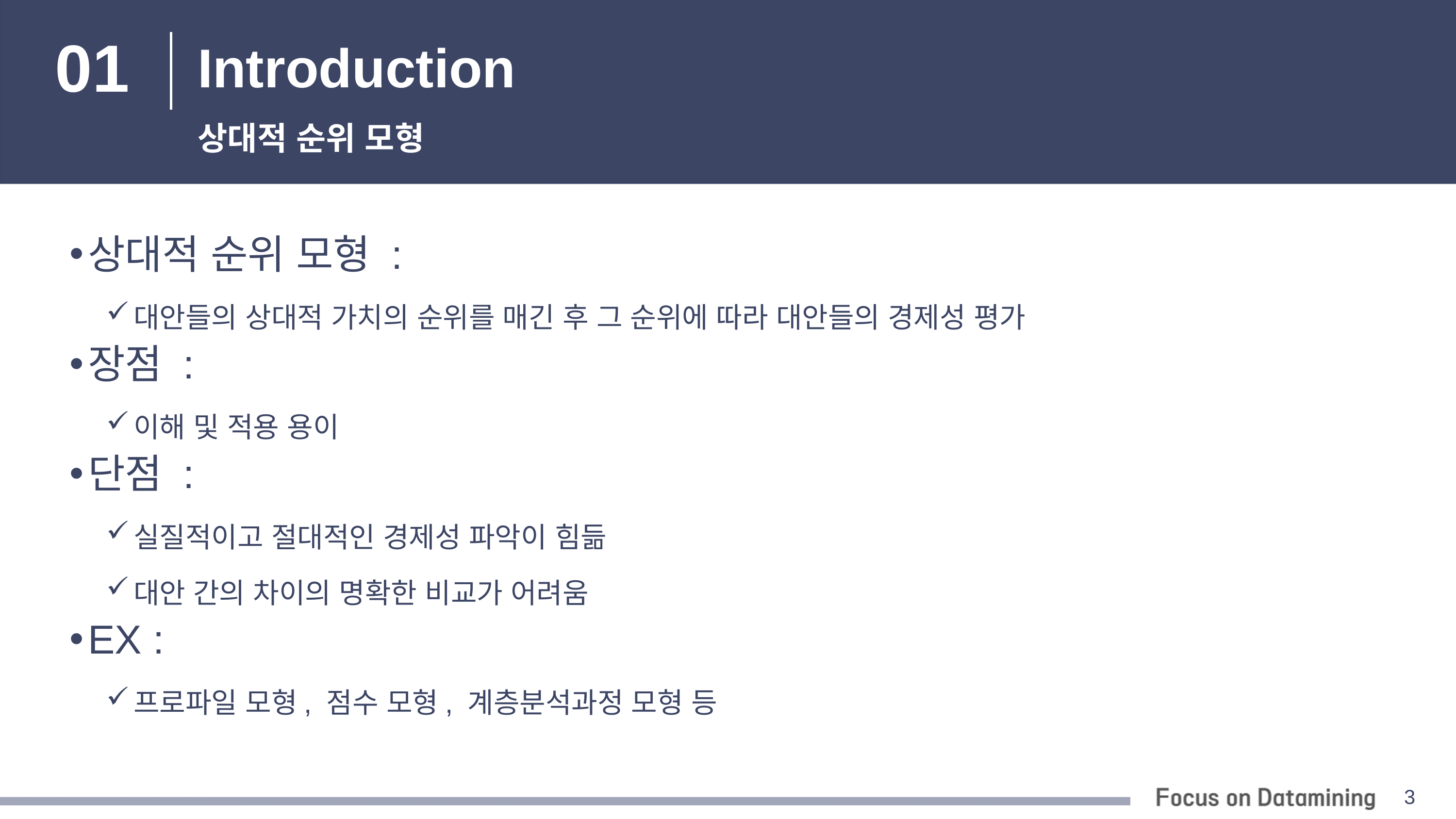

01
# Introduction
상대적 순위 모형
상대적 순위 모형 :
대안들의 상대적 가치의 순위를 매긴 후 그 순위에 따라 대안들의 경제성 평가
장점 :
이해 및 적용 용이
단점 :
실질적이고 절대적인 경제성 파악이 힘듦
대안 간의 차이의 명확한 비교가 어려움
EX :
프로파일 모형, 점수 모형, 계층분석과정 모형 등